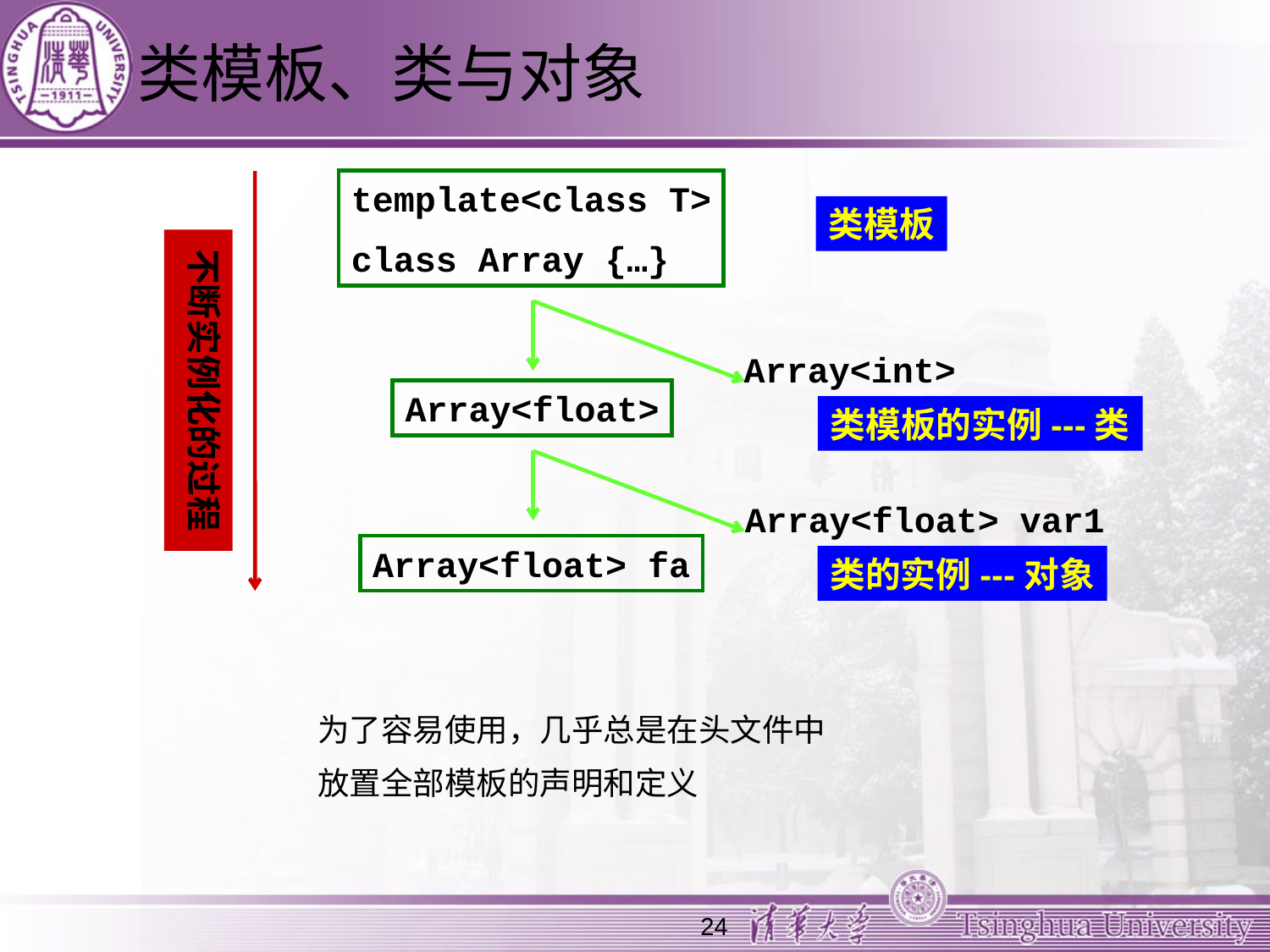

# 类模板、类与对象
template<class T>
class Array {…}

类模板
不断实例化的过程

Array<int>
Array<float>
类模板的实例---类

Array<float> var1
Array<float> fa
类的实例---对象
为了容易使用，几乎总是在头文件中
放置全部模板的声明和定义
24